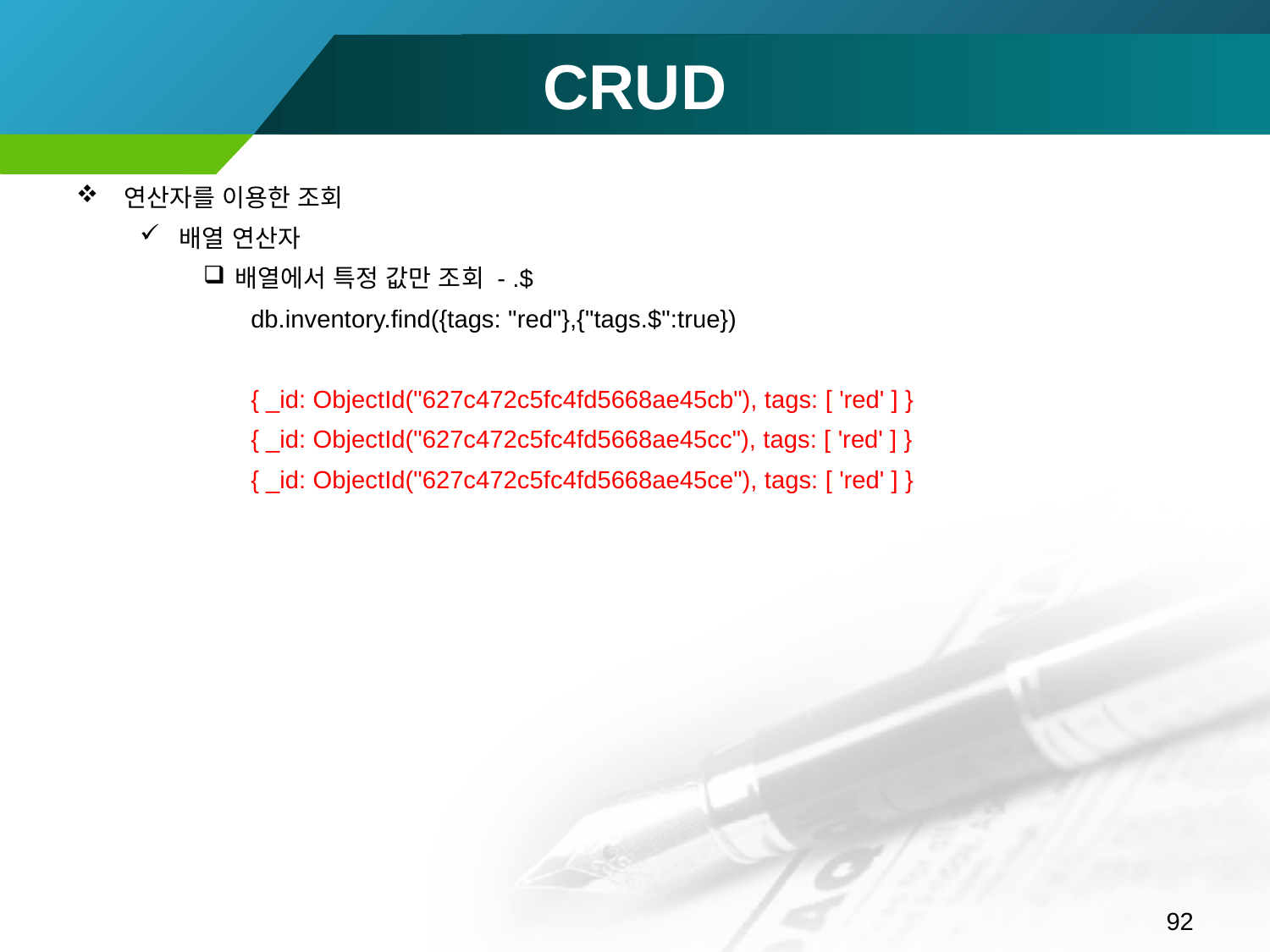

# CRUD
연산자를 이용한 조회
배열 연산자
배열에서 특정 값만 조회 - .$
db.inventory.find({tags: "red"},{"tags.$":true})

{ _id: ObjectId("627c472c5fc4fd5668ae45cb"), tags: [ 'red' ] }
{ _id: ObjectId("627c472c5fc4fd5668ae45cc"), tags: [ 'red' ] }
{ _id: ObjectId("627c472c5fc4fd5668ae45ce"), tags: [ 'red' ] }

92